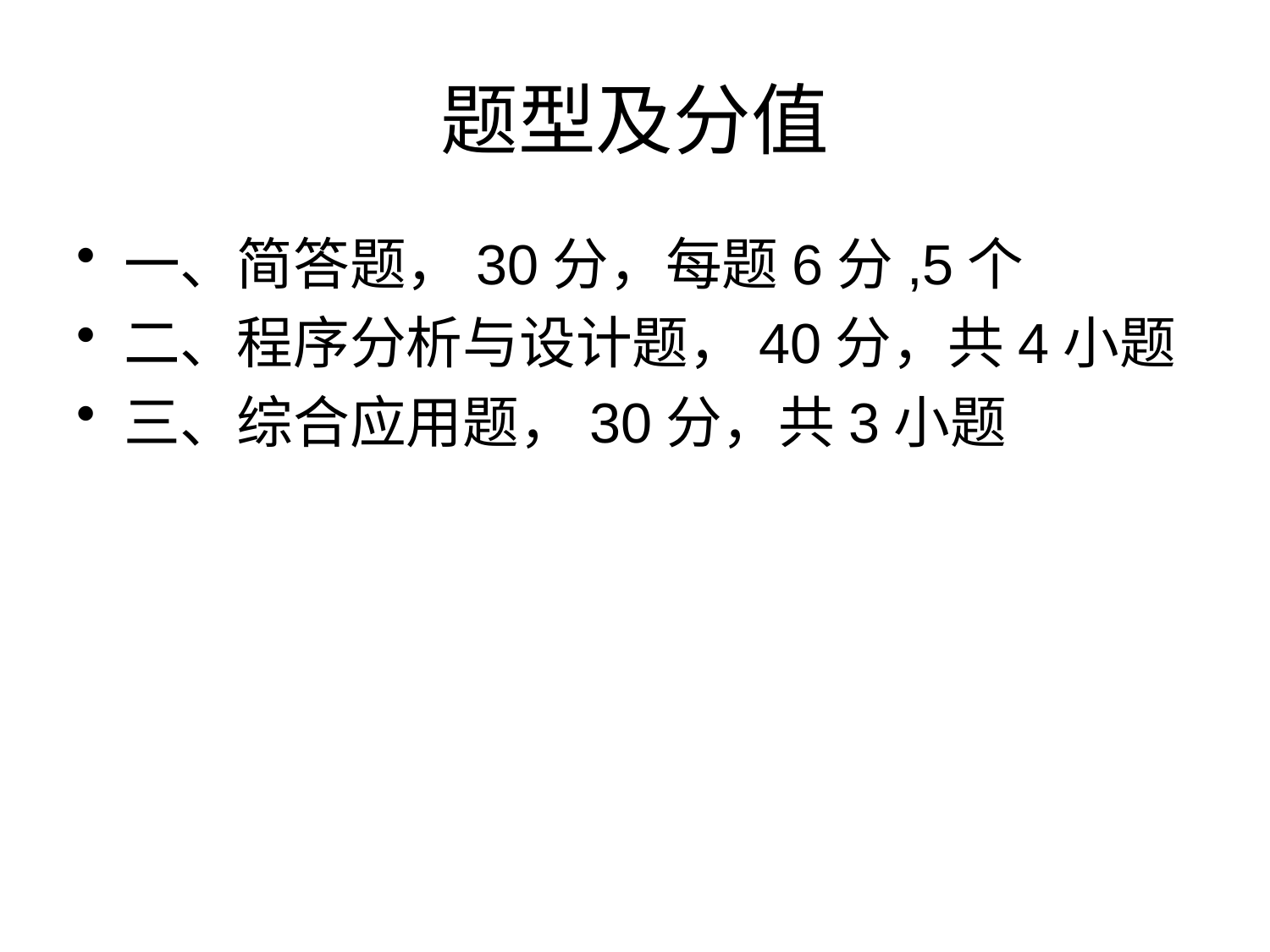

# 题型及分值
一、简答题，30分，每题6分,5个
二、程序分析与设计题，40分，共4小题
三、综合应用题，30分，共3小题